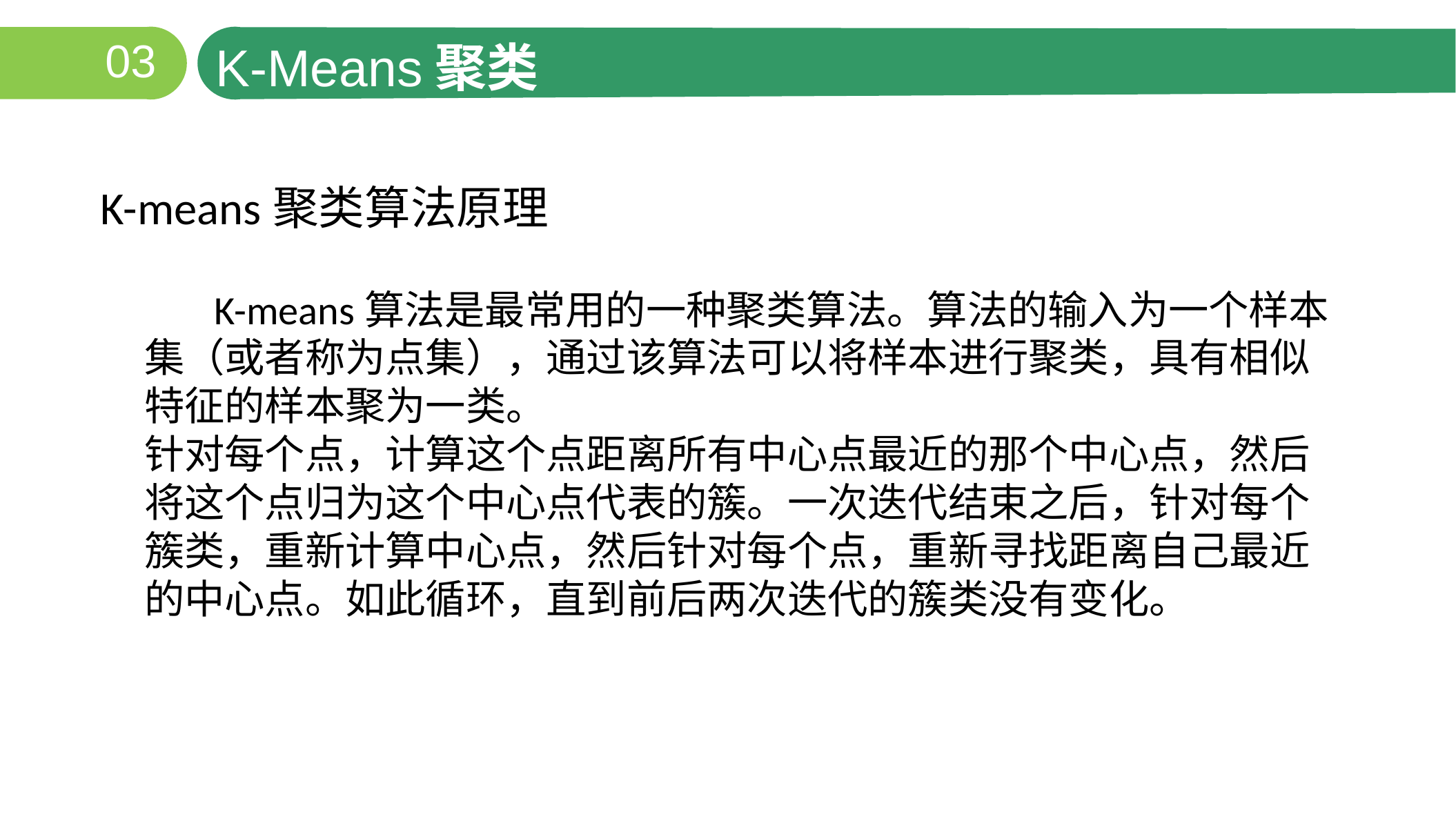

03

K-Means聚类
K-means聚类算法原理
       K-means算法是最常用的一种聚类算法。算法的输入为一个样本集（或者称为点集），通过该算法可以将样本进行聚类，具有相似特征的样本聚为一类。
针对每个点，计算这个点距离所有中心点最近的那个中心点，然后将这个点归为这个中心点代表的簇。一次迭代结束之后，针对每个簇类，重新计算中心点，然后针对每个点，重新寻找距离自己最近的中心点。如此循环，直到前后两次迭代的簇类没有变化。